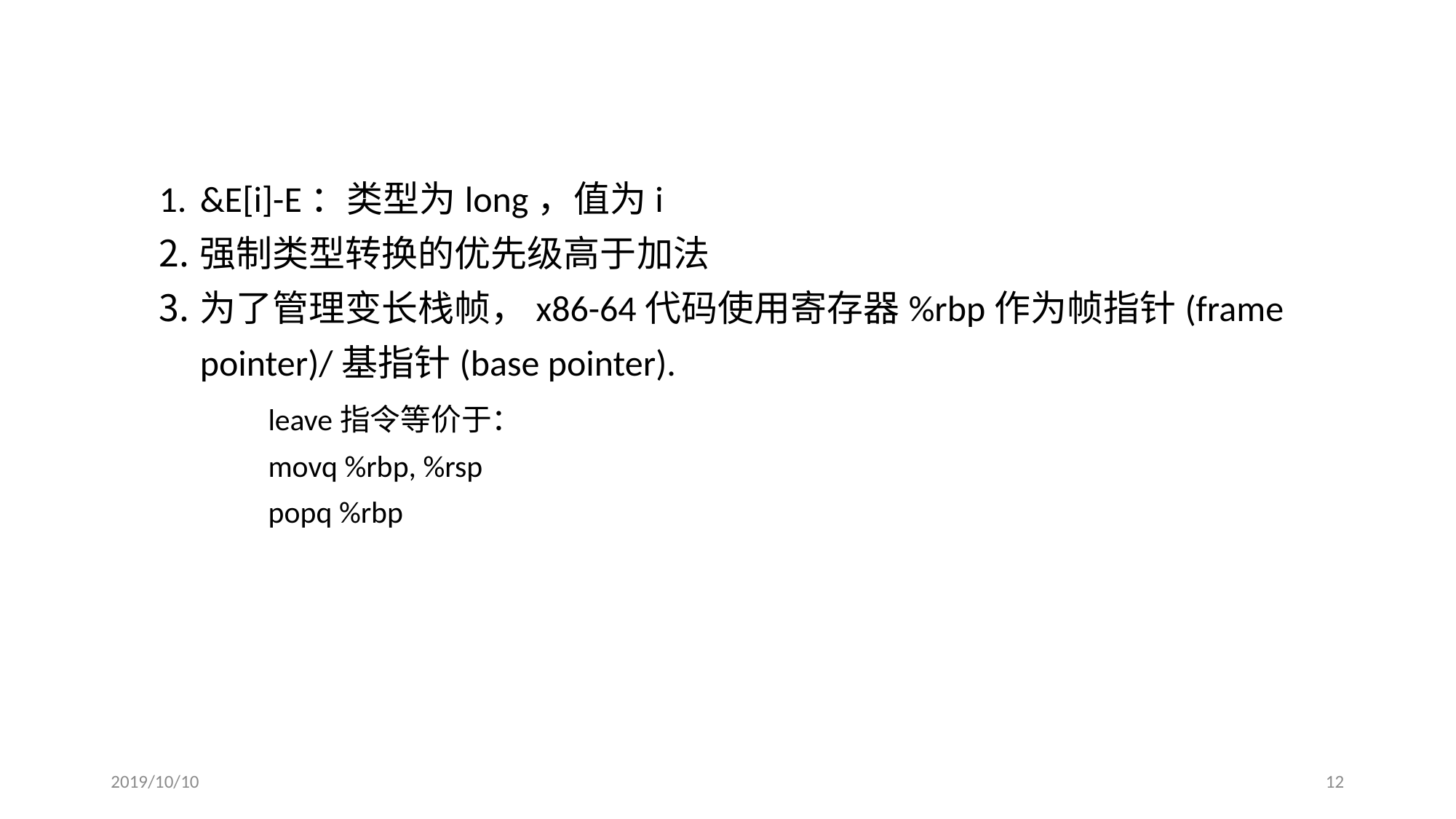

&E[i]-E：类型为long，值为i
强制类型转换的优先级高于加法
为了管理变长栈帧，x86-64代码使用寄存器%rbp作为帧指针(frame pointer)/基指针(base pointer).
	leave指令等价于：
	movq %rbp, %rsp
	popq %rbp
2019/10/10
12